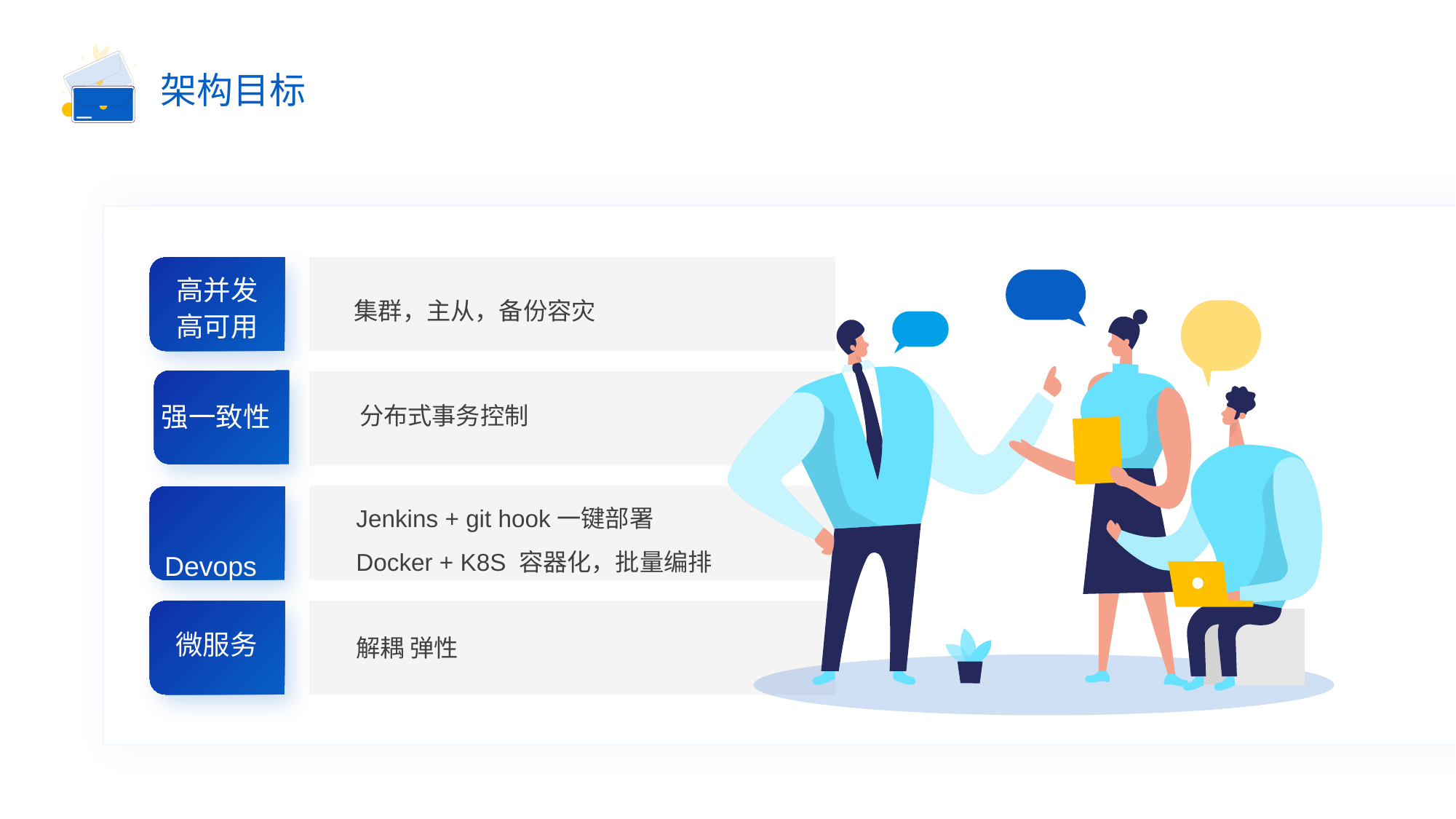

架构目标

高并发

集群，主从，备份容灾
高可用

分布式事务控制
强一致性

Jenkins + git hook一键部署
Docker + K8S 容器化，批量编排
 Devops

解耦 弹性
微服务